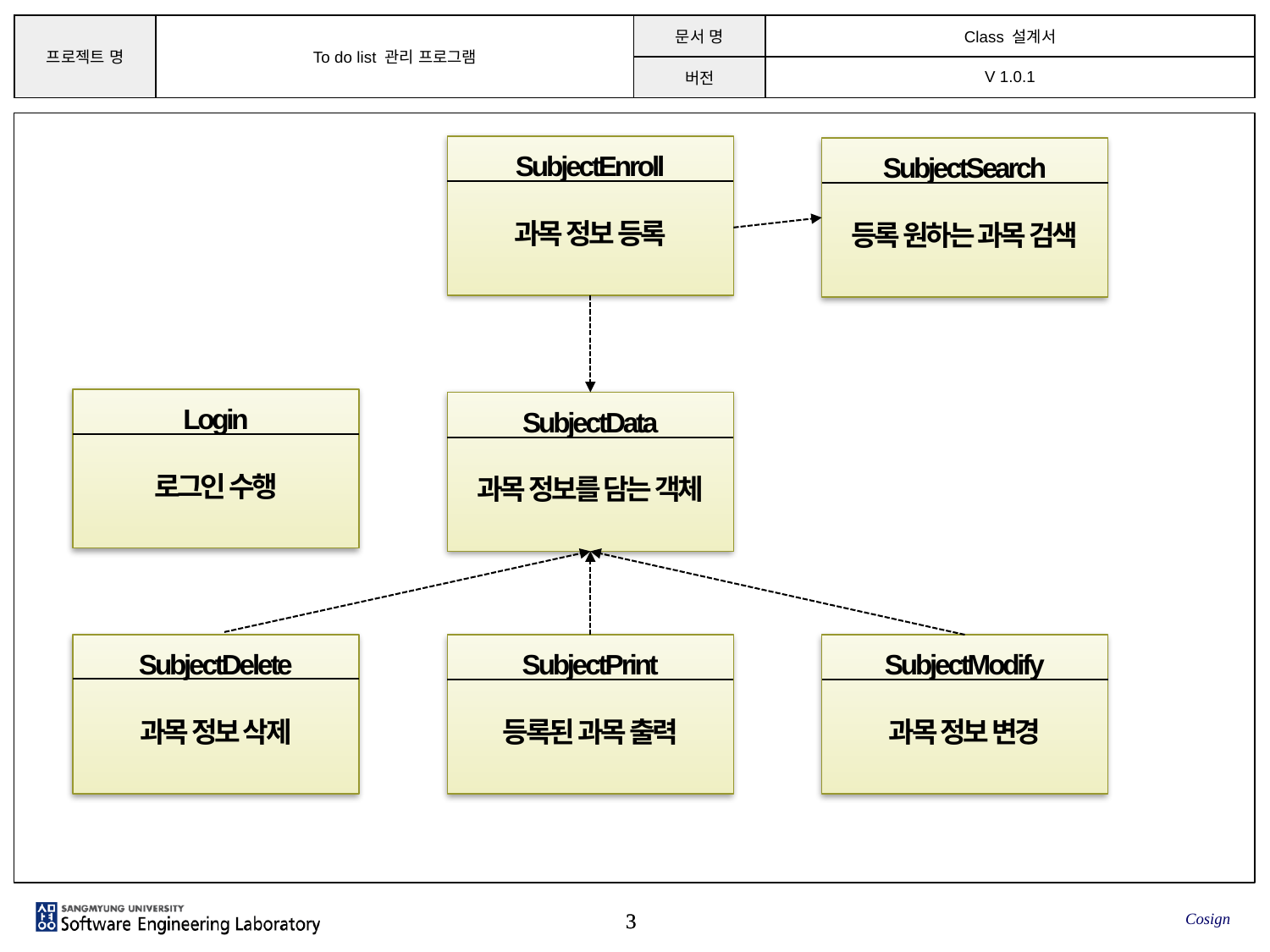

SubjectEnroll

과목 정보 등록

SubjectSearch

등록 원하는 과목 검색

Login

로그인 수행

SubjectData

과목 정보를 담는 객체

SubjectDelete

과목 정보 삭제

SubjectPrint

등록된 과목 출력

SubjectModify

과목 정보 변경

Cosign